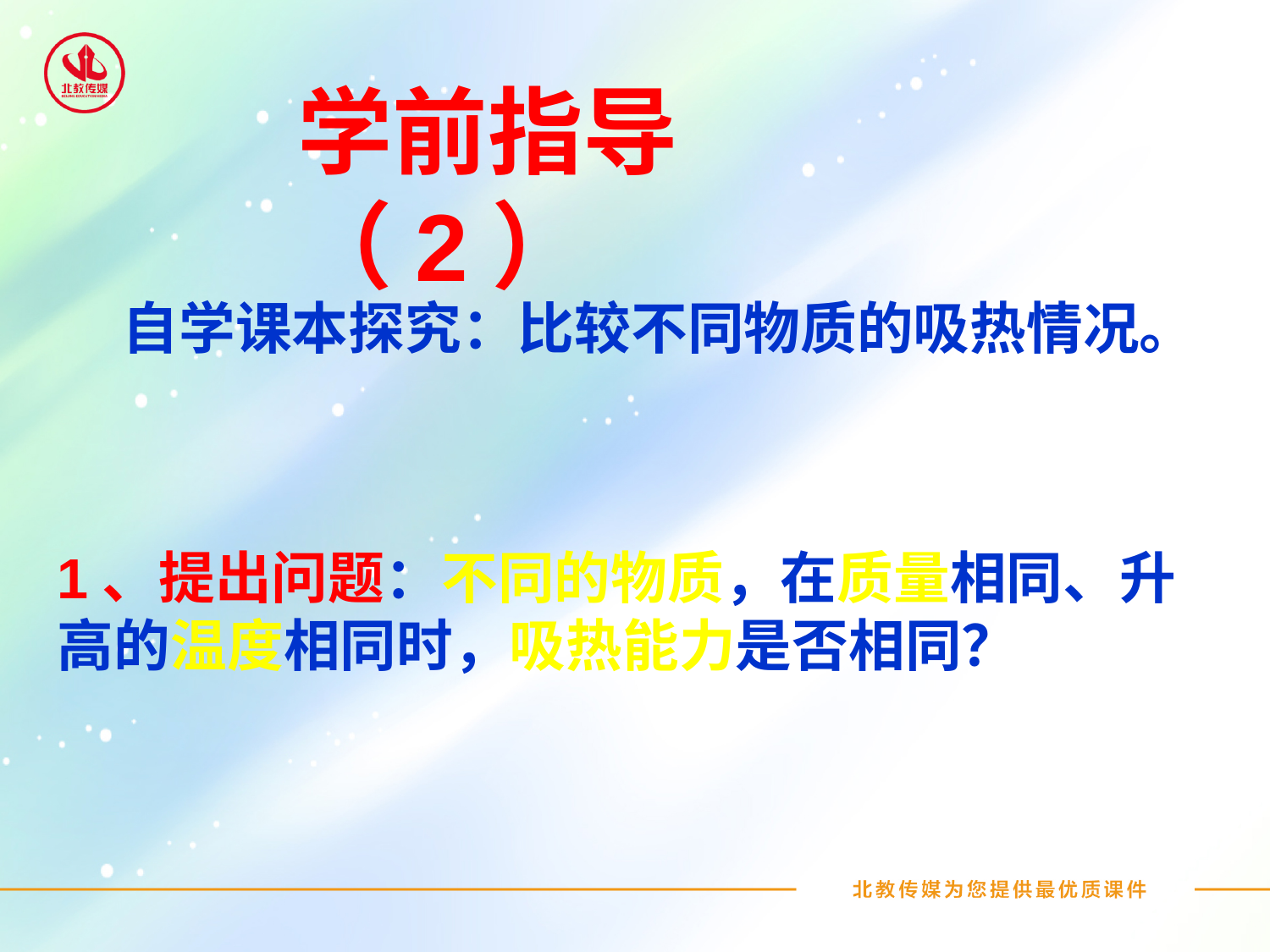

学前指导（2）
    自学课本探究：比较不同物质的吸热情况。
1、提出问题：不同的物质，在质量相同、升高的温度相同时，吸热能力是否相同？